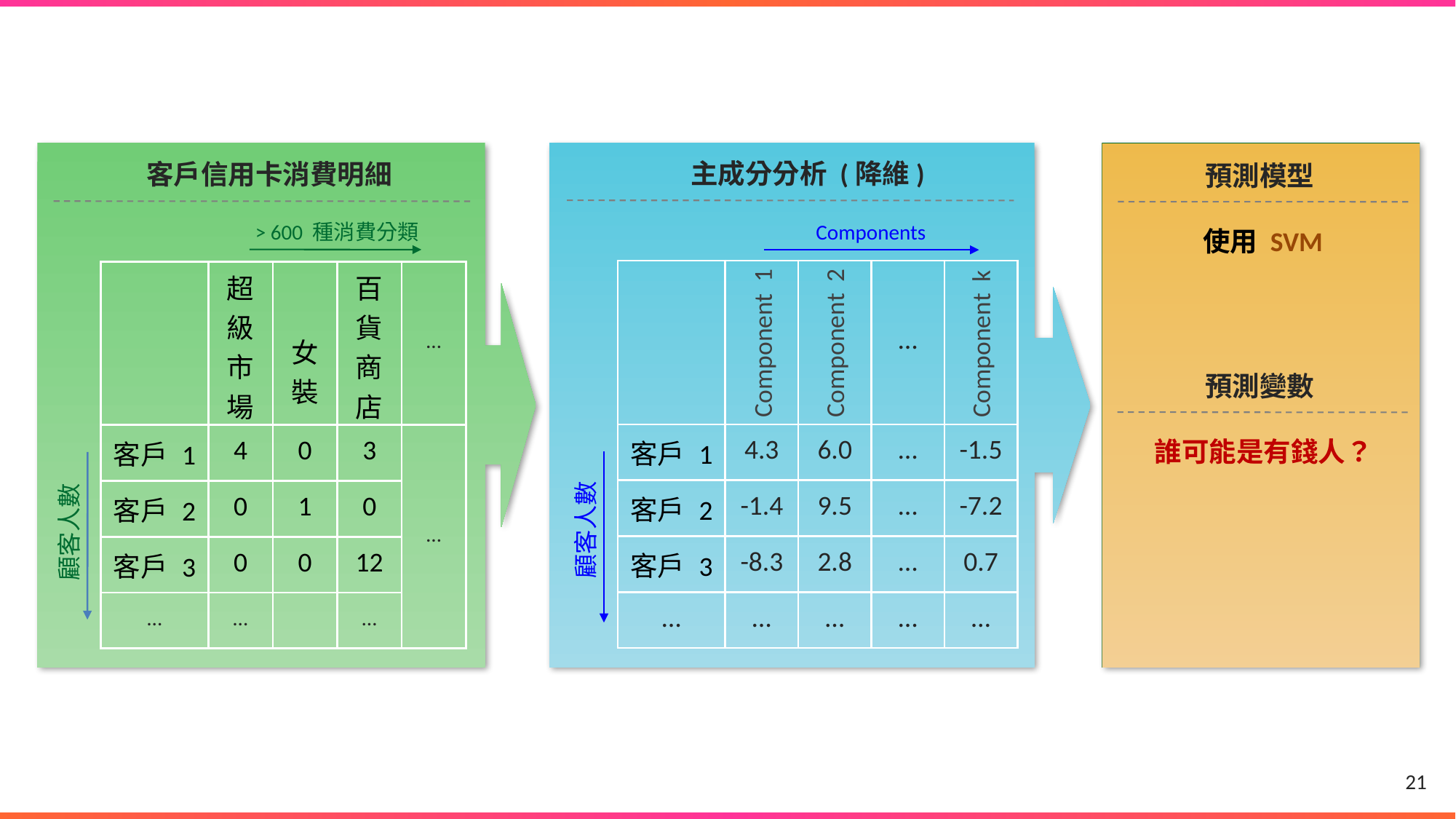

主成分分析 (降維)
客戶信用卡消費明細
預測模型
使用 SVM
> 600 種消費分類
Components
|  |  |  | … |  |
| --- | --- | --- | --- | --- |
| 客戶 1 | 4.3 | 6.0 | … | -1.5 |
| 客戶 2 | -1.4 | 9.5 | … | -7.2 |
| 客戶 3 | -8.3 | 2.8 | … | 0.7 |
| … | … | … | … | … |
|  | 超 級 市 場 | 女 裝 | 百 貨 商 店 | … |
| --- | --- | --- | --- | --- |
| 客戶 1 | 4 | 0 | 3 | … |
| 客戶 2 | 0 | 1 | 0 |  |
| 客戶 3 | 0 | 0 | 12 |  |
| … | … |  | … |  |
Component  1
Component  2
Component  k
預測變數
誰可能是有錢人？
顧客人數
顧客人數
21